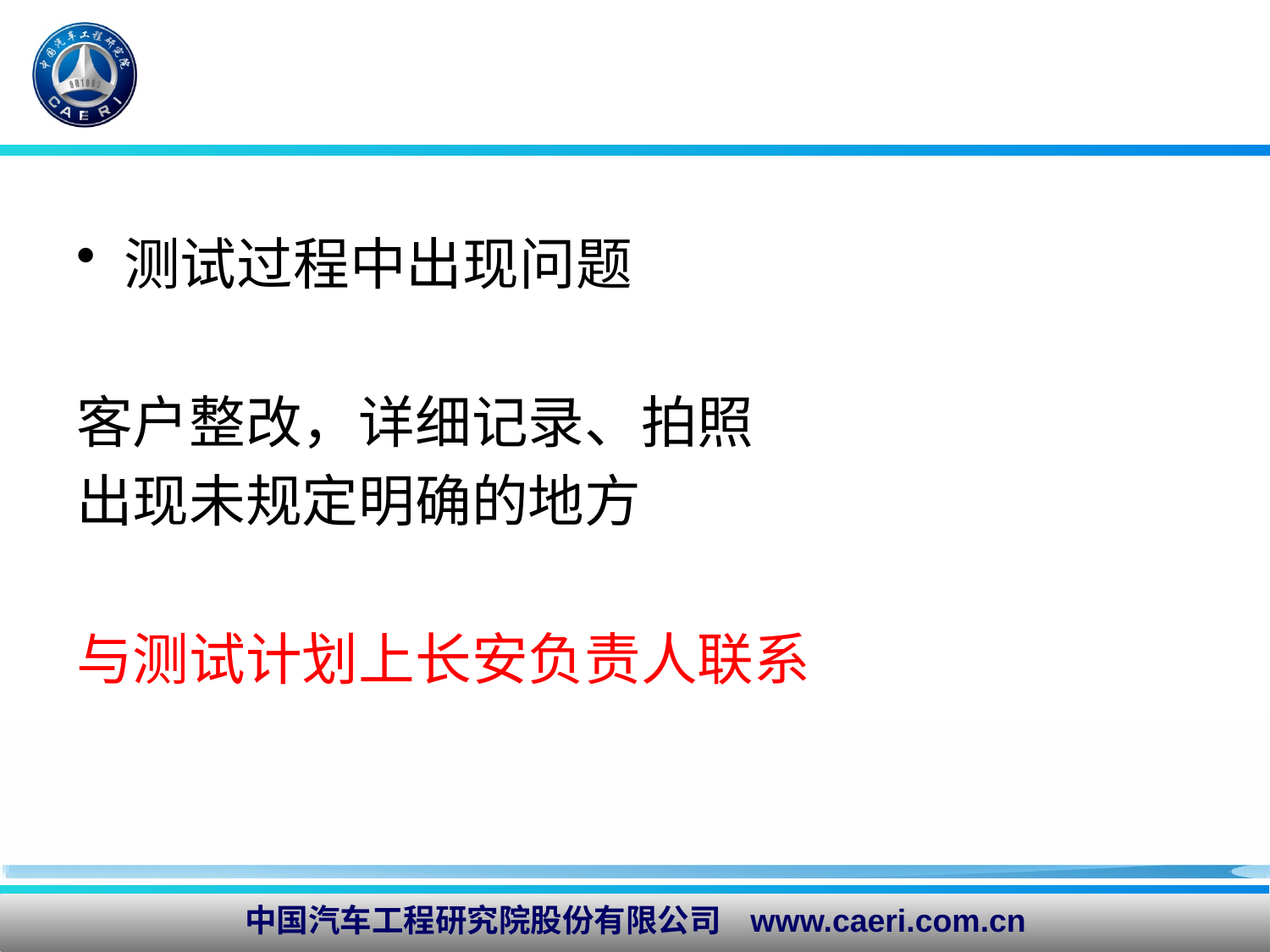

测试过程中出现问题

客户整改，详细记录、拍照
出现未规定明确的地方

与测试计划上长安负责人联系